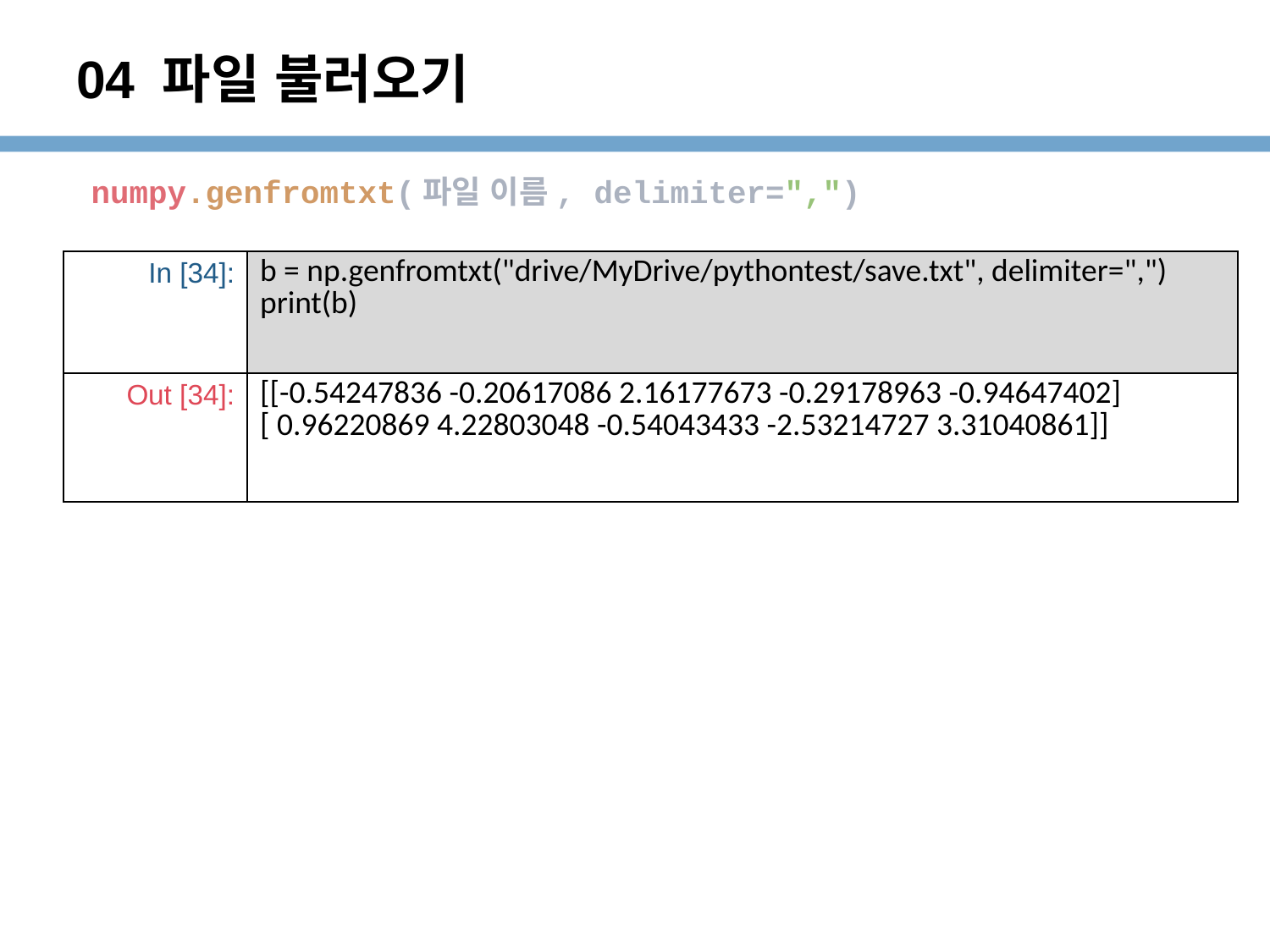

# 04 파일 불러오기
numpy.genfromtxt(파일 이름, delimiter=",")
| In [34]: | b = np.genfromtxt("drive/MyDrive/pythontest/save.txt", delimiter=",") print(b) |
| --- | --- |
| Out [34]: | [[-0.54247836 -0.20617086 2.16177673 -0.29178963 -0.94647402] [ 0.96220869 4.22803048 -0.54043433 -2.53214727 3.31040861]] |